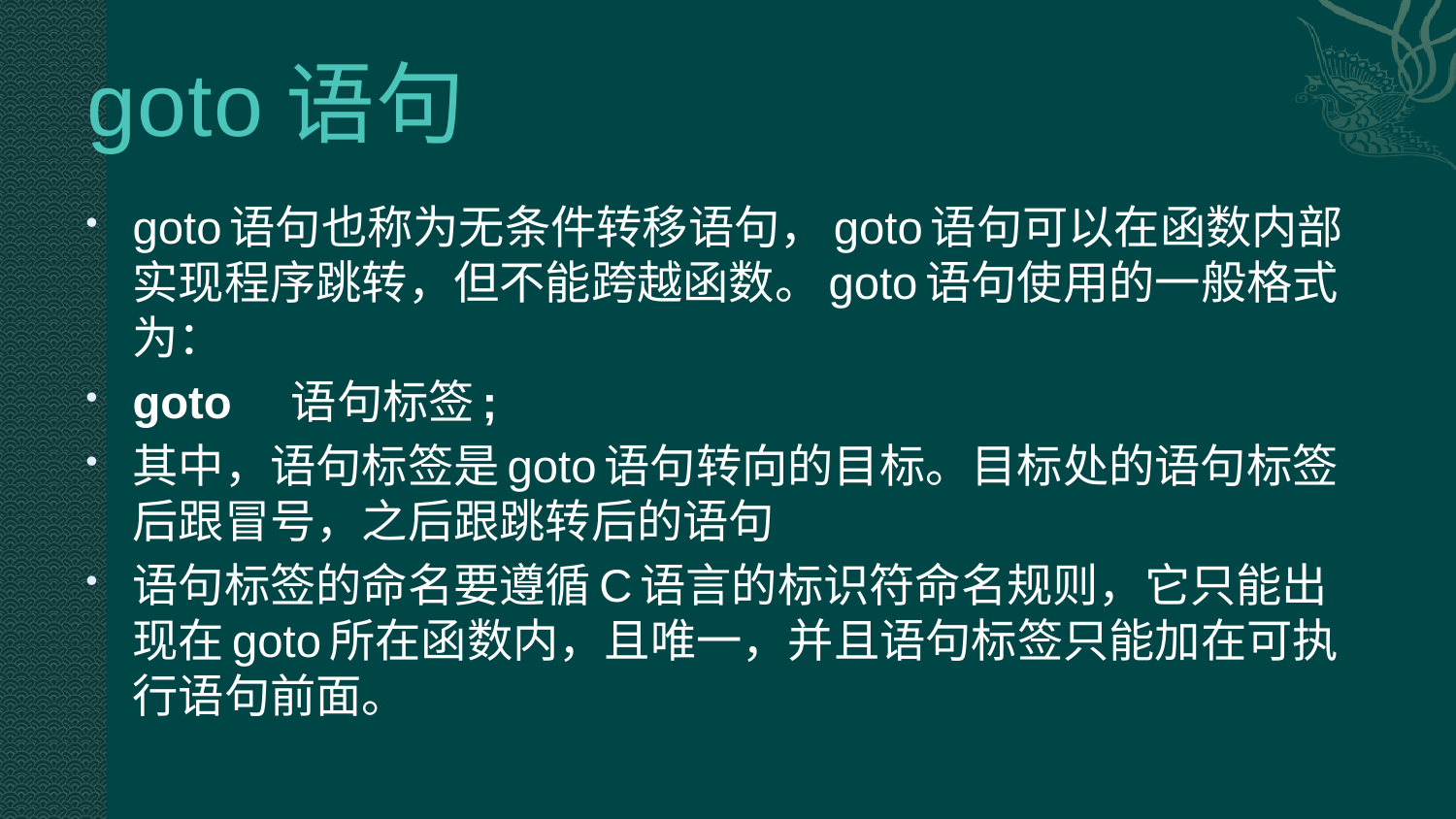

# goto语句
goto语句也称为无条件转移语句，goto语句可以在函数内部实现程序跳转，但不能跨越函数。goto语句使用的一般格式为：
goto    语句标签;
其中，语句标签是goto语句转向的目标。目标处的语句标签后跟冒号，之后跟跳转后的语句
语句标签的命名要遵循C语言的标识符命名规则，它只能出现在goto所在函数内，且唯一，并且语句标签只能加在可执行语句前面。